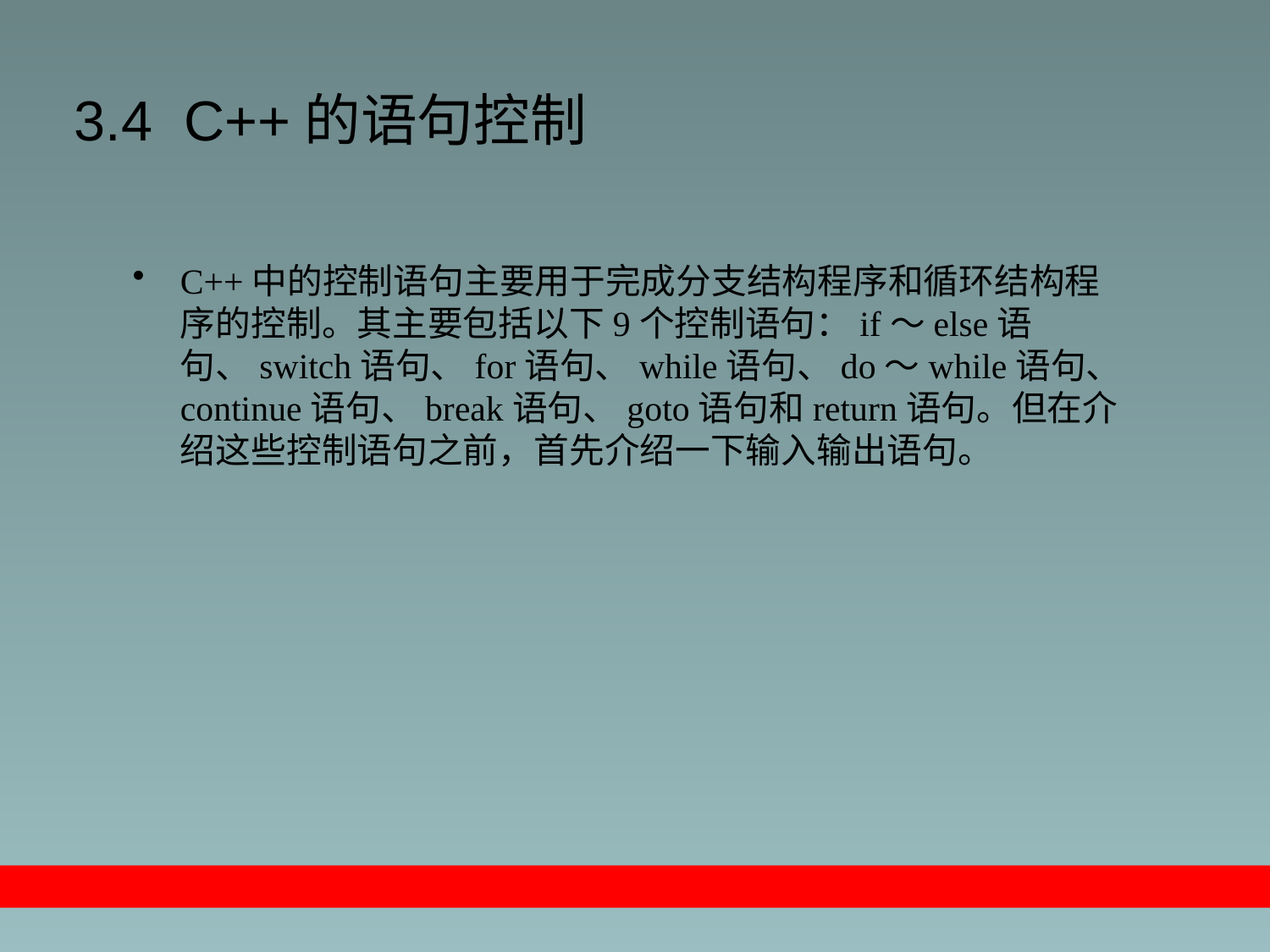

# 3.4  C++的语句控制
C++中的控制语句主要用于完成分支结构程序和循环结构程序的控制。其主要包括以下9个控制语句：if～else语句、switch语句、for语句、while语句、do～while语句、continue语句、break语句、goto语句和return语句。但在介绍这些控制语句之前，首先介绍一下输入输出语句。